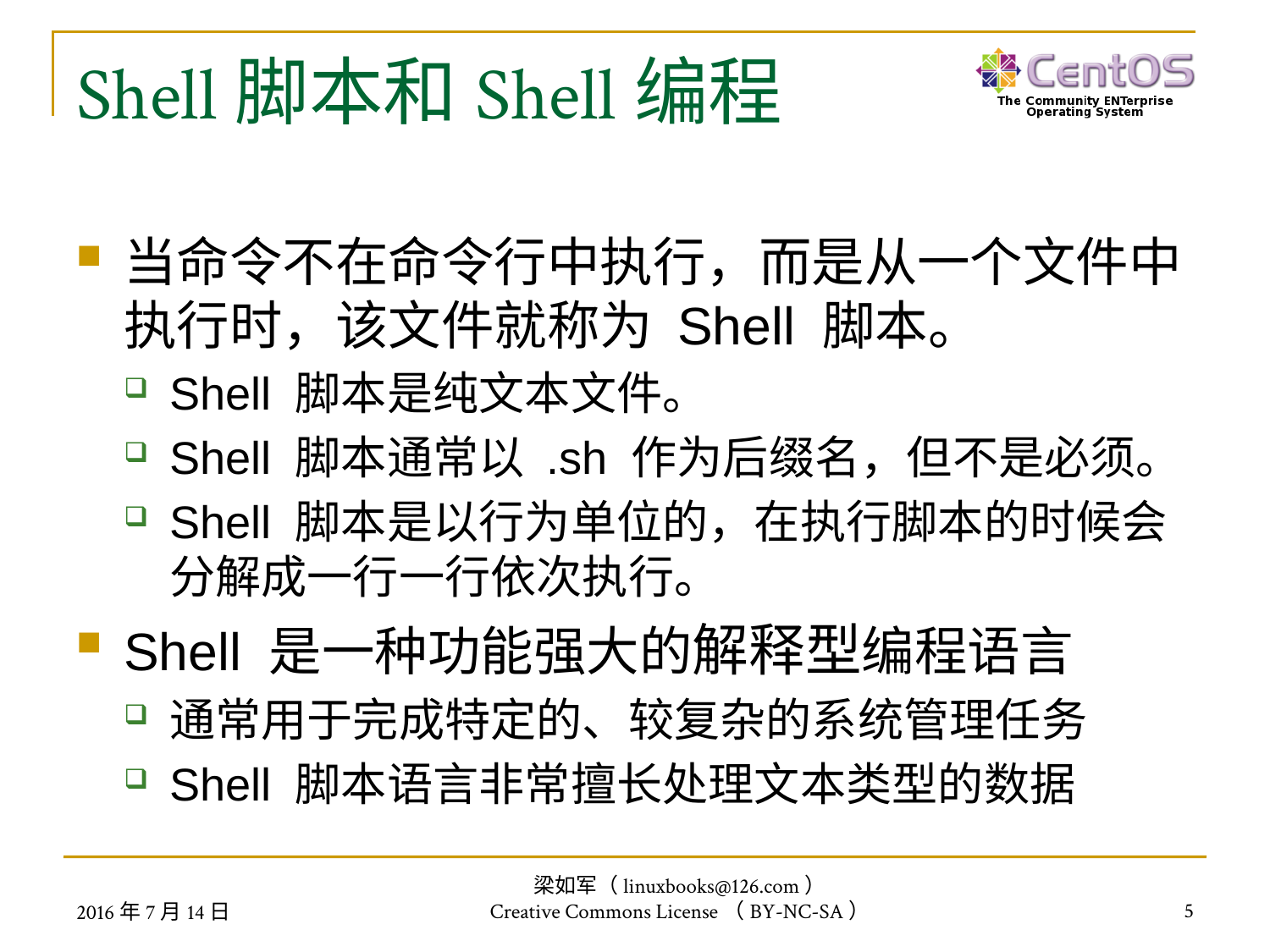

# Shell脚本和Shell编程
当命令不在命令行中执行，而是从一个文件中执行时，该文件就称为 Shell 脚本。
Shell 脚本是纯文本文件。
Shell 脚本通常以 .sh 作为后缀名，但不是必须。
Shell 脚本是以行为单位的，在执行脚本的时候会分解成一行一行依次执行。
Shell 是一种功能强大的解释型编程语言
通常用于完成特定的、较复杂的系统管理任务
Shell 脚本语言非常擅长处理文本类型的数据
梁如军（linuxbooks@126.com）
Creative Commons License（BY-NC-SA）
2016年7月14日
5